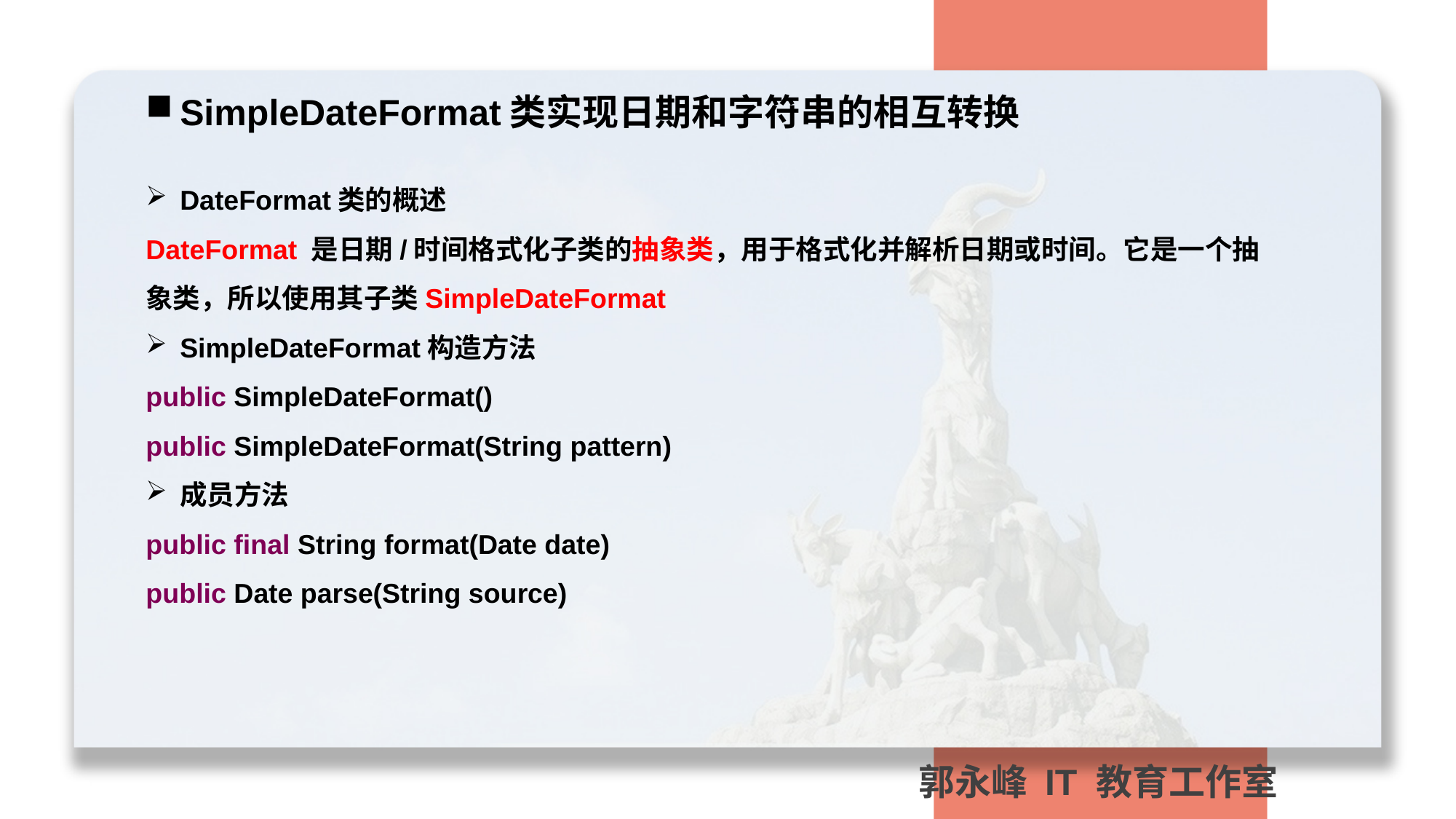

SimpleDateFormat类实现日期和字符串的相互转换
DateFormat类的概述
DateFormat 是日期/时间格式化子类的抽象类，用于格式化并解析日期或时间。它是一个抽象类，所以使用其子类SimpleDateFormat
SimpleDateFormat构造方法
public SimpleDateFormat()
public SimpleDateFormat(String pattern)
成员方法
public final String format(Date date)
public Date parse(String source)